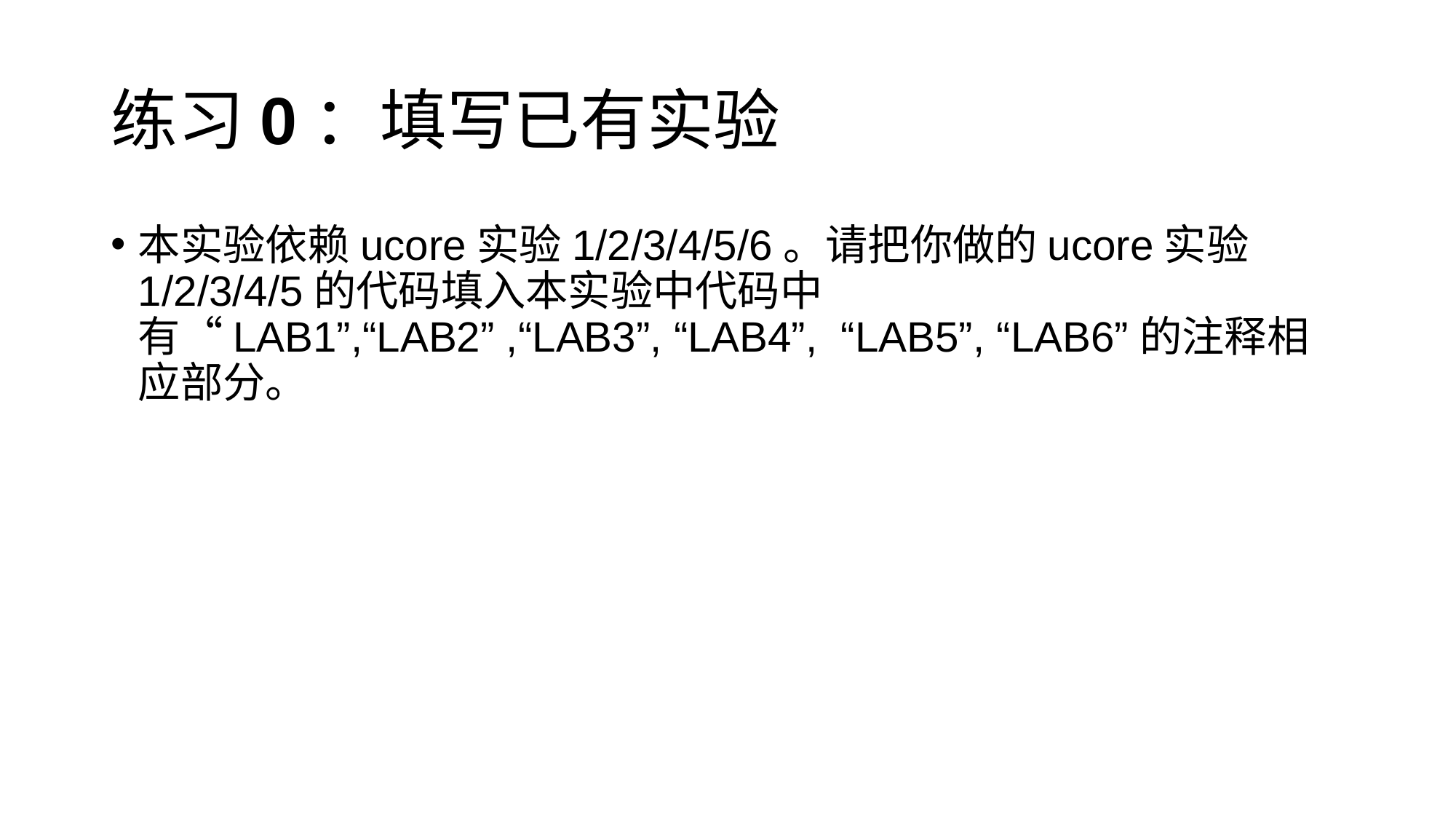

# 练习0：填写已有实验
本实验依赖ucore实验1/2/3/4/5/6。请把你做的ucore实验1/2/3/4/5的代码填入本实验中代码中有“LAB1”,“LAB2” ,“LAB3”, “LAB4”,  “LAB5”, “LAB6”的注释相应部分。